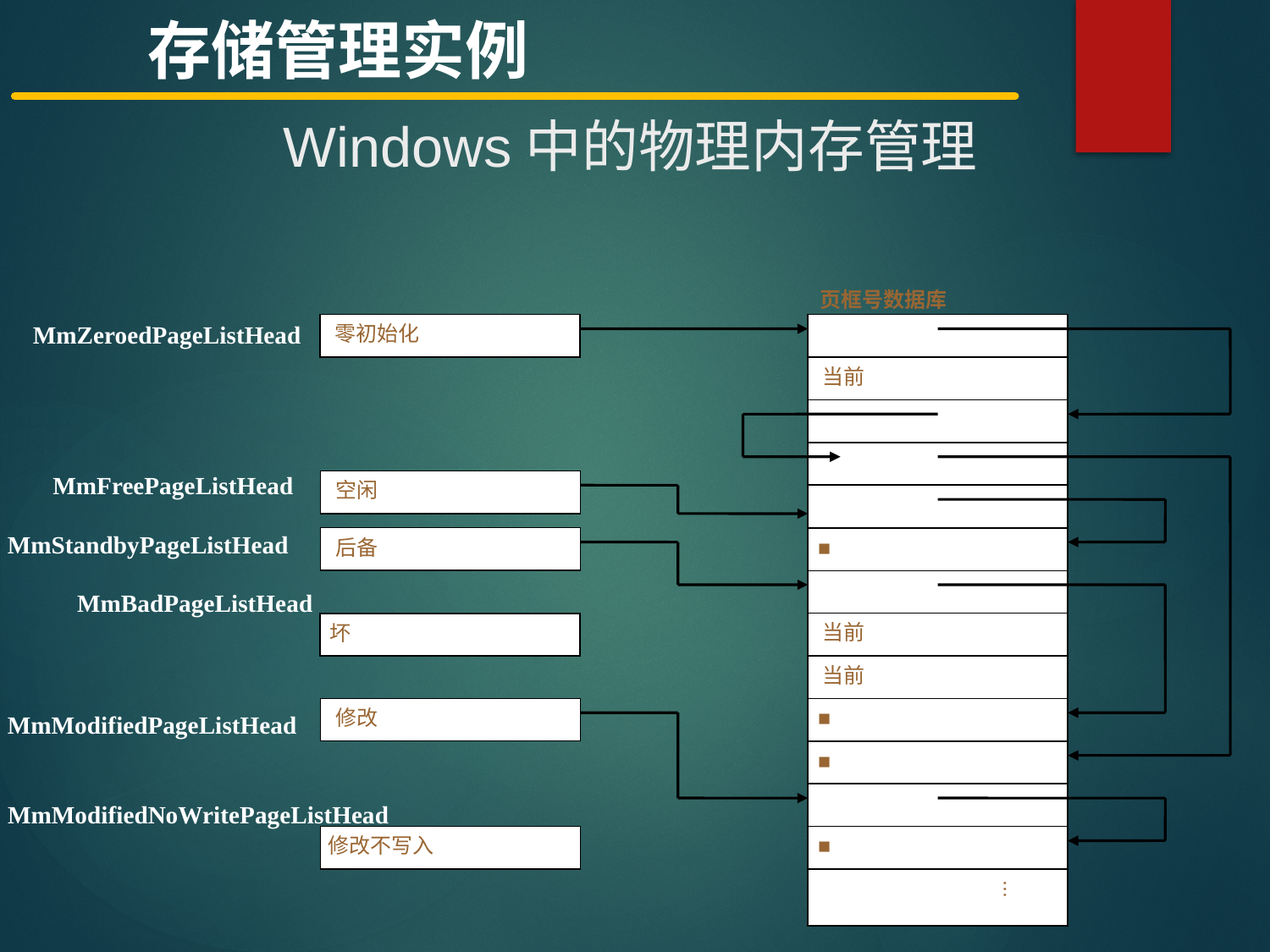

存储管理实例
Windows中的物理内存管理
页框号数据库
零初始化

当前

空闲

后备
■

当前
坏
当前
修改
■

■

修改不写入
■

...

MmZeroedPageListHead
MmFreePageListHead
MmStandbyPageListHead
MmBadPageListHead
MmModifiedPageListHead
MmModifiedNoWritePageListHead